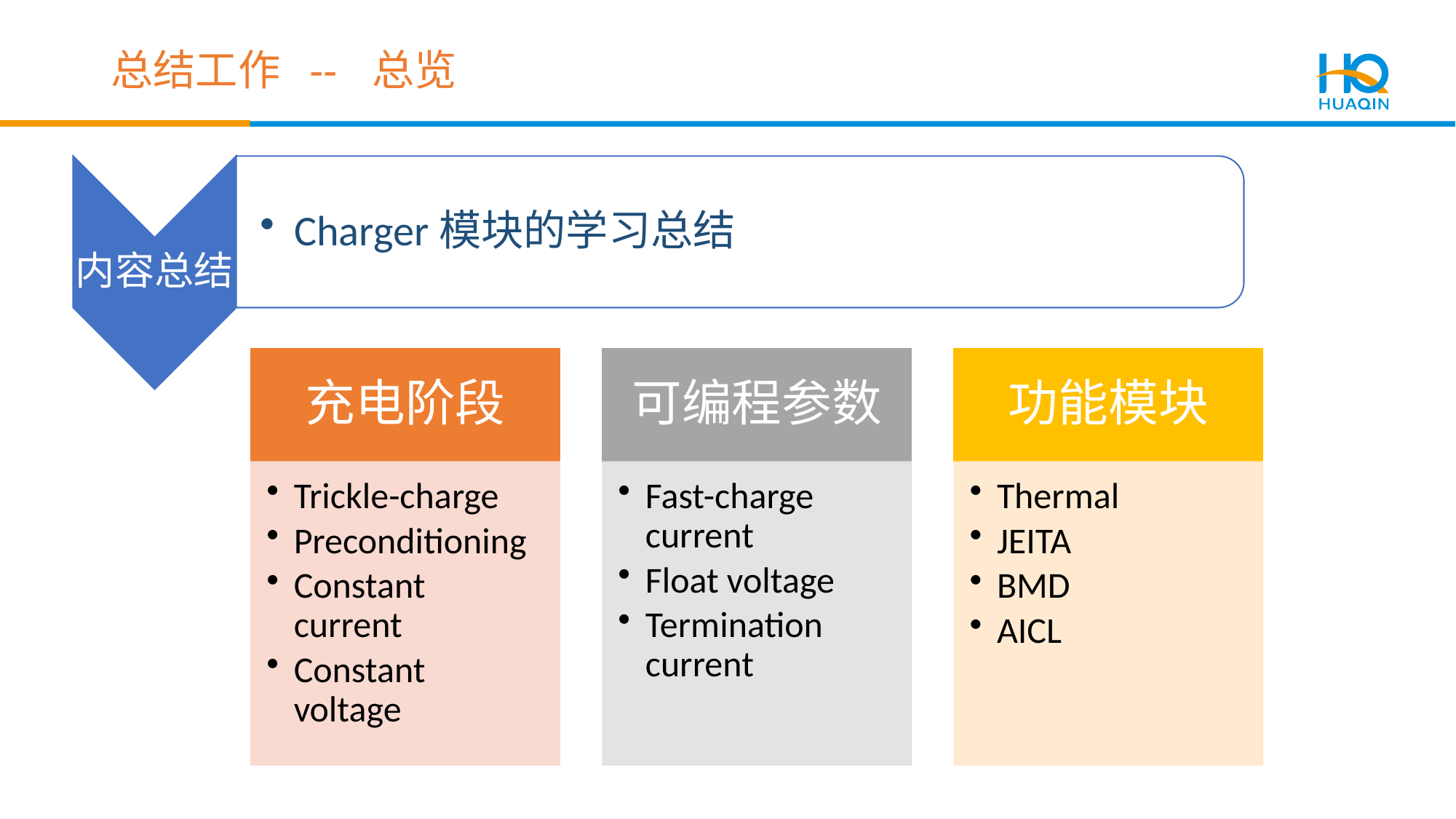

# 总结工作  --  总览

内容总结
Charger模块的学习总结
充电阶段
Trickle-charge
Preconditioning
Constant current
Constant voltage
可编程参数
Fast-charge current
Float voltage
Termination current
功能模块
Thermal
JEITA
BMD
AICL